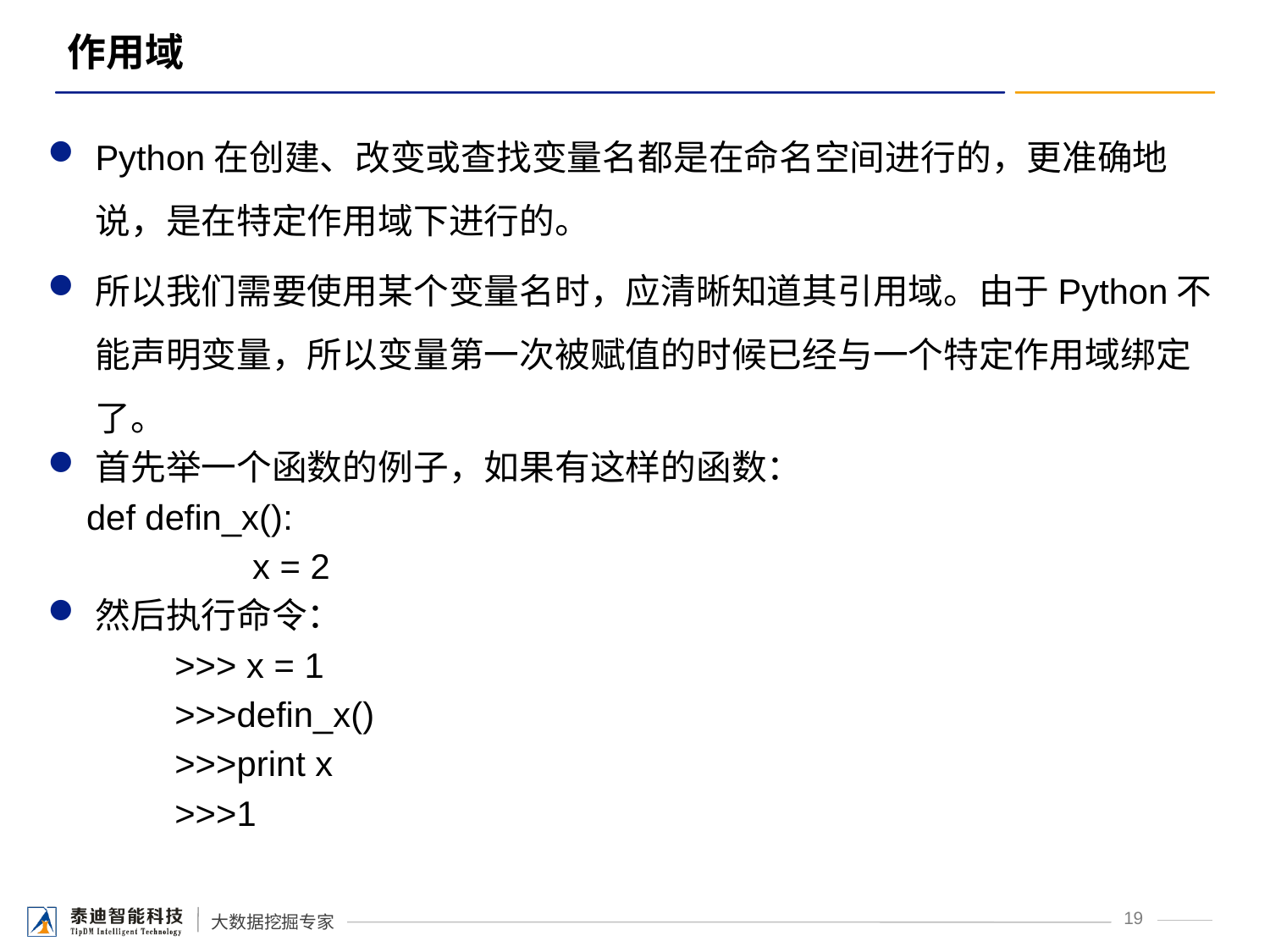

# 作用域
Python在创建、改变或查找变量名都是在命名空间进行的，更准确地说，是在特定作用域下进行的。
所以我们需要使用某个变量名时，应清晰知道其引用域。由于Python不能声明变量，所以变量第一次被赋值的时候已经与一个特定作用域绑定了。
首先举一个函数的例子，如果有这样的函数：
    def defin_x():
	        x = 2
然后执行命令：
	>>> x = 1
	>>>defin_x()
	>>>print x
	>>>1